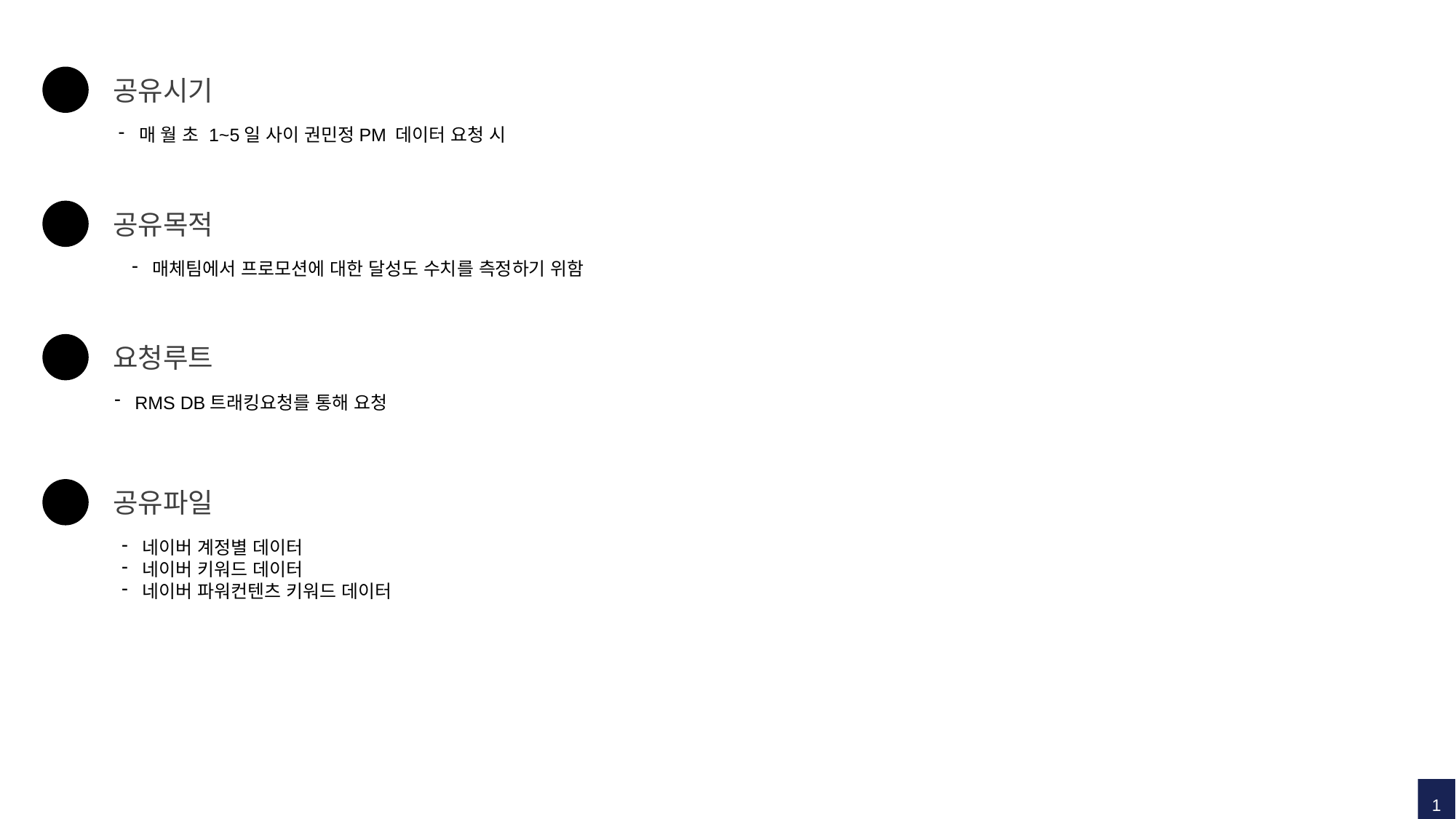

1

공유시기
매 월 초 1~5일 사이 권민정PM 데이터 요청 시
1

공유목적
매체팀에서 프로모션에 대한 달성도 수치를 측정하기 위함
1

요청루트
RMS DB트래킹요청를 통해 요청
1

공유파일
네이버 계정별 데이터
네이버 키워드 데이터
네이버 파워컨텐츠 키워드 데이터
1